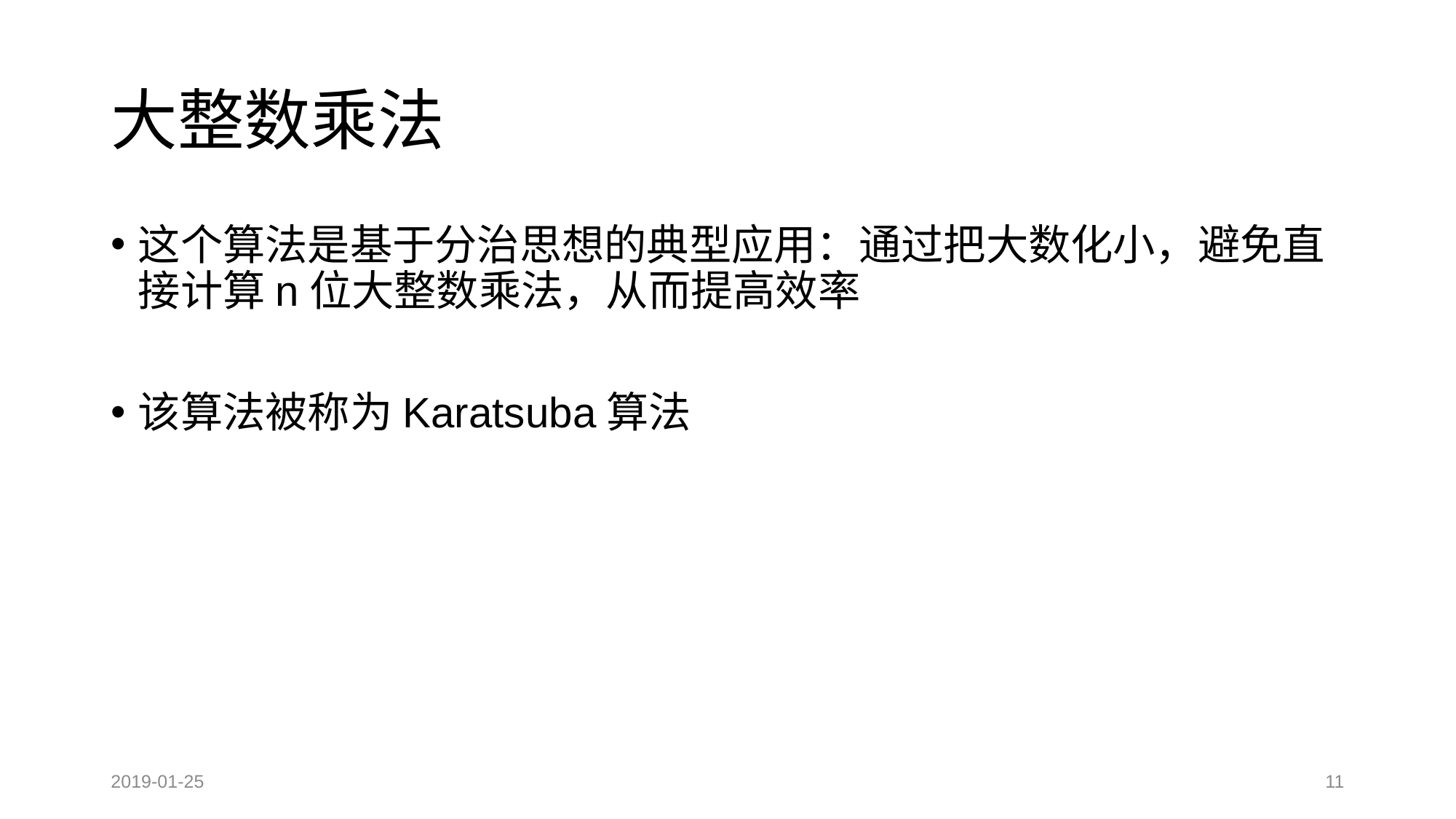

# 大整数乘法
这个算法是基于分治思想的典型应用：通过把大数化小，避免直接计算n位大整数乘法，从而提高效率

该算法被称为Karatsuba算法
2019-01-25
11